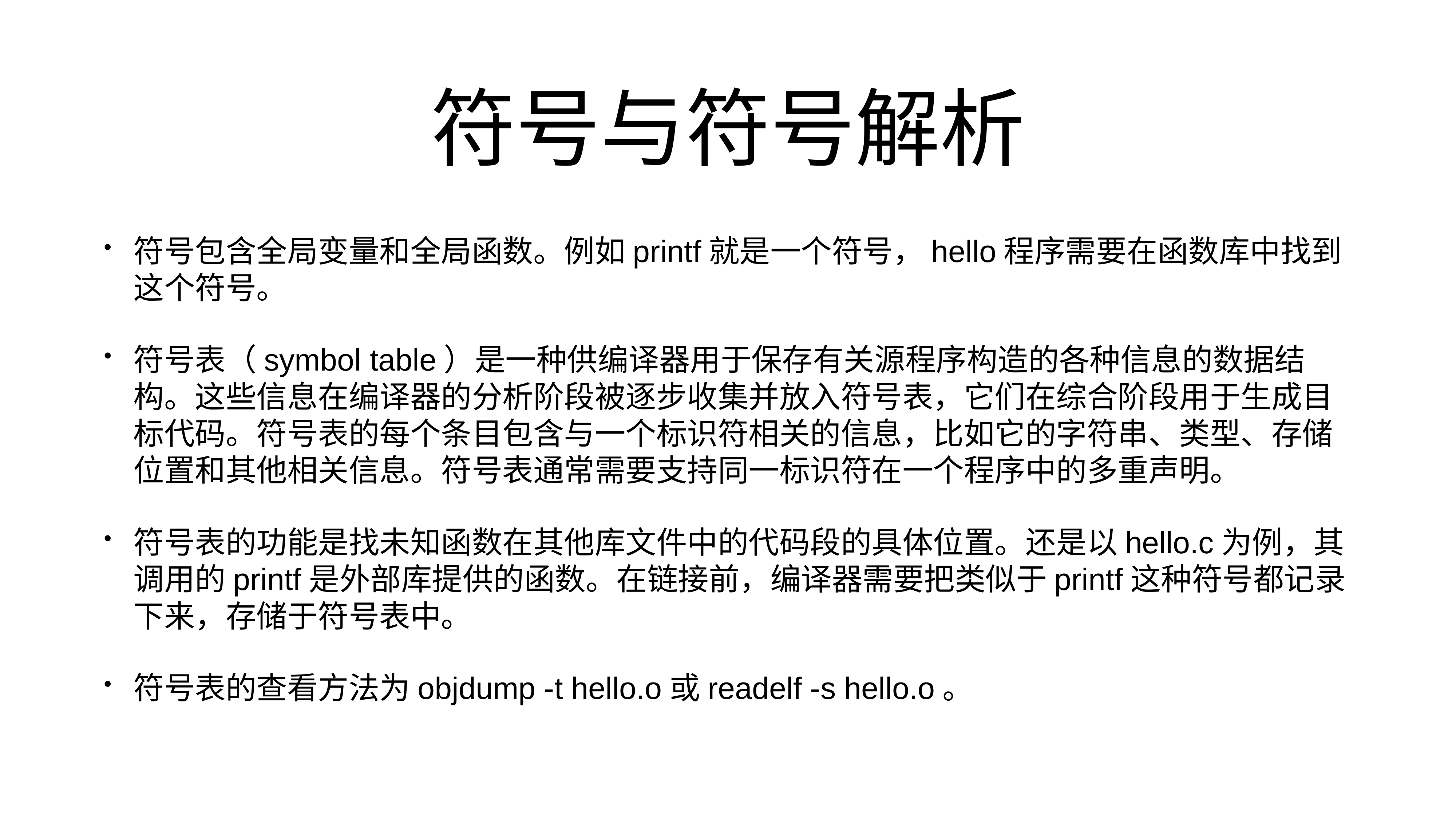

# 符号与符号解析
符号包含全局变量和全局函数。例如printf就是一个符号，hello程序需要在函数库中找到这个符号。
符号表（symbol table）是一种供编译器用于保存有关源程序构造的各种信息的数据结构。这些信息在编译器的分析阶段被逐步收集并放入符号表，它们在综合阶段用于生成目标代码。符号表的每个条目包含与一个标识符相关的信息，比如它的字符串、类型、存储位置和其他相关信息。符号表通常需要支持同一标识符在一个程序中的多重声明。
符号表的功能是找未知函数在其他库文件中的代码段的具体位置。还是以hello.c为例，其调用的printf是外部库提供的函数。在链接前，编译器需要把类似于printf这种符号都记录下来，存储于符号表中。
符号表的查看方法为objdump -t hello.o或readelf -s hello.o。